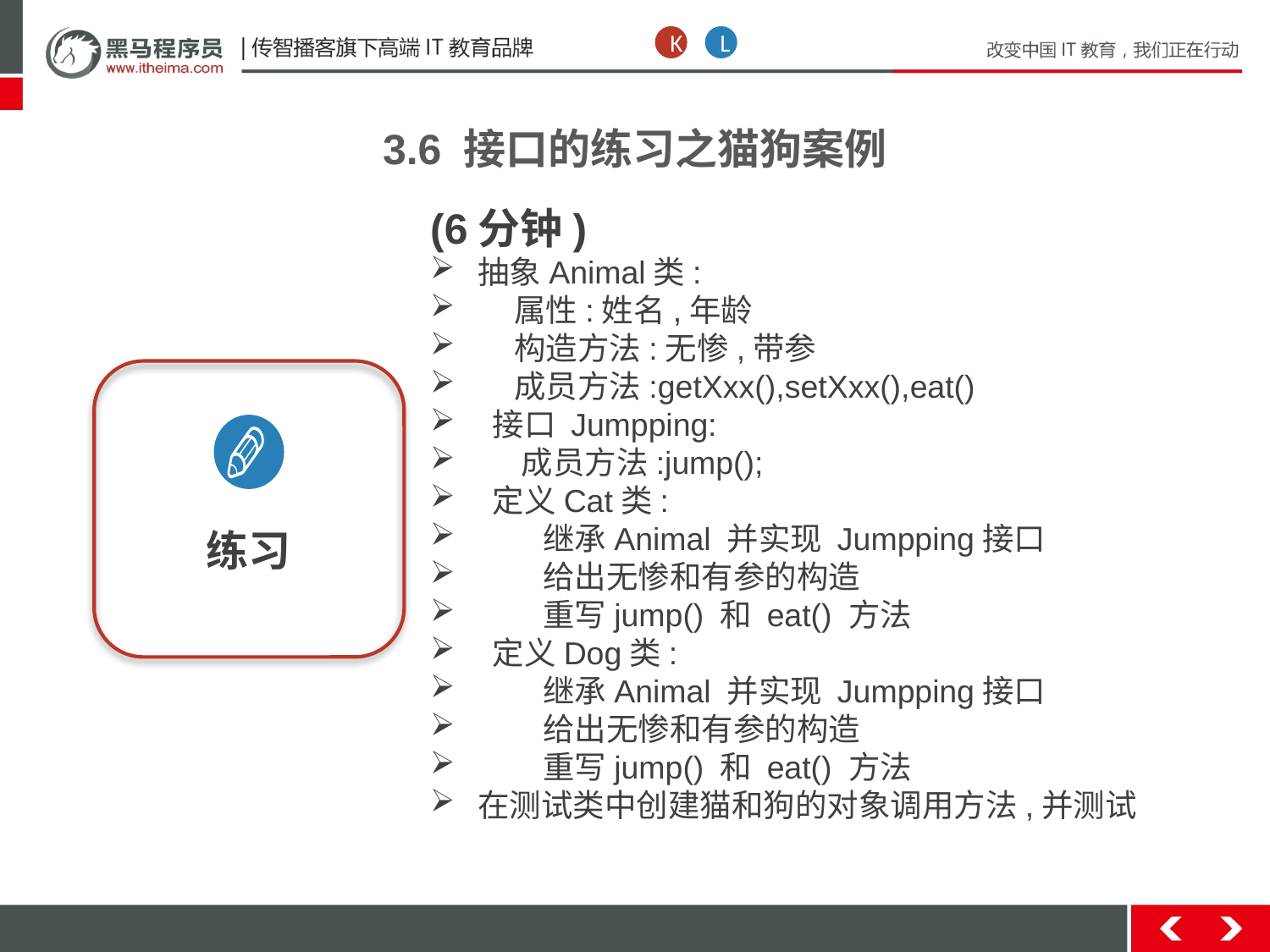

K
L
3.6 接口的练习之猫狗案例
(6分钟)
抽象Animal类:
    属性:姓名,年龄
    构造方法:无惨,带参
    成员方法:getXxx(),setXxx(),eat()
 接口 Jumpping:
     成员方法:jump();
 定义Cat类:
        继承Animal 并实现 Jumpping接口
        给出无惨和有参的构造
        重写jump() 和 eat() 方法
 定义Dog类:
        继承Animal 并实现 Jumpping接口
        给出无惨和有参的构造
        重写jump() 和 eat() 方法
在测试类中创建猫和狗的对象调用方法,并测试

练习